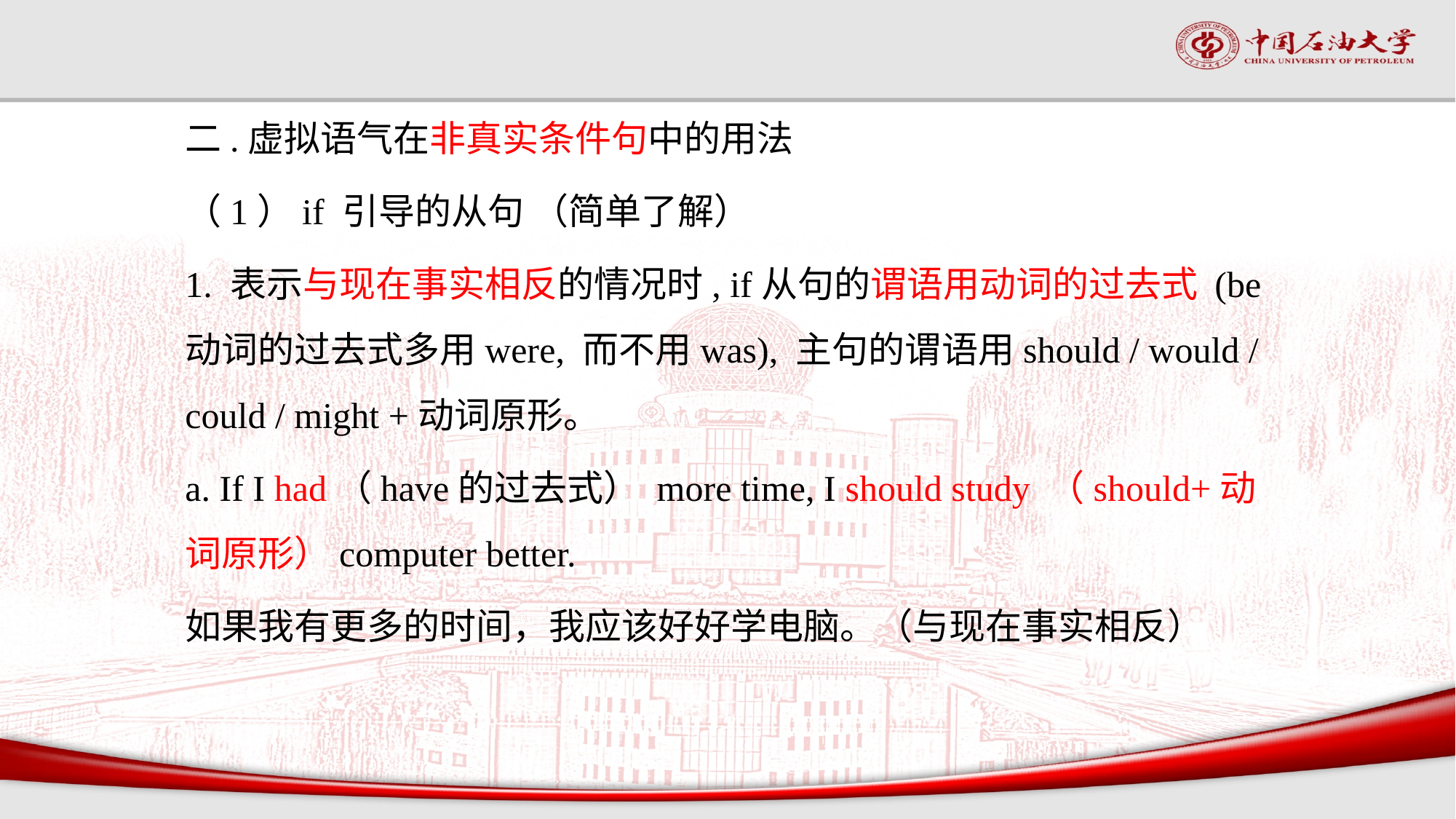

#
二.虚拟语气在非真实条件句中的用法
（1）if 引导的从句 （简单了解）
1. 表示与现在事实相反的情况时, if从句的谓语用动词的过去式 (be动词的过去式多用were, 而不用was), 主句的谓语用should / would / could / might +动词原形。
a. If I had（have的过去式） more time, I should study （should+动词原形）computer better.
如果我有更多的时间，我应该好好学电脑。（与现在事实相反）